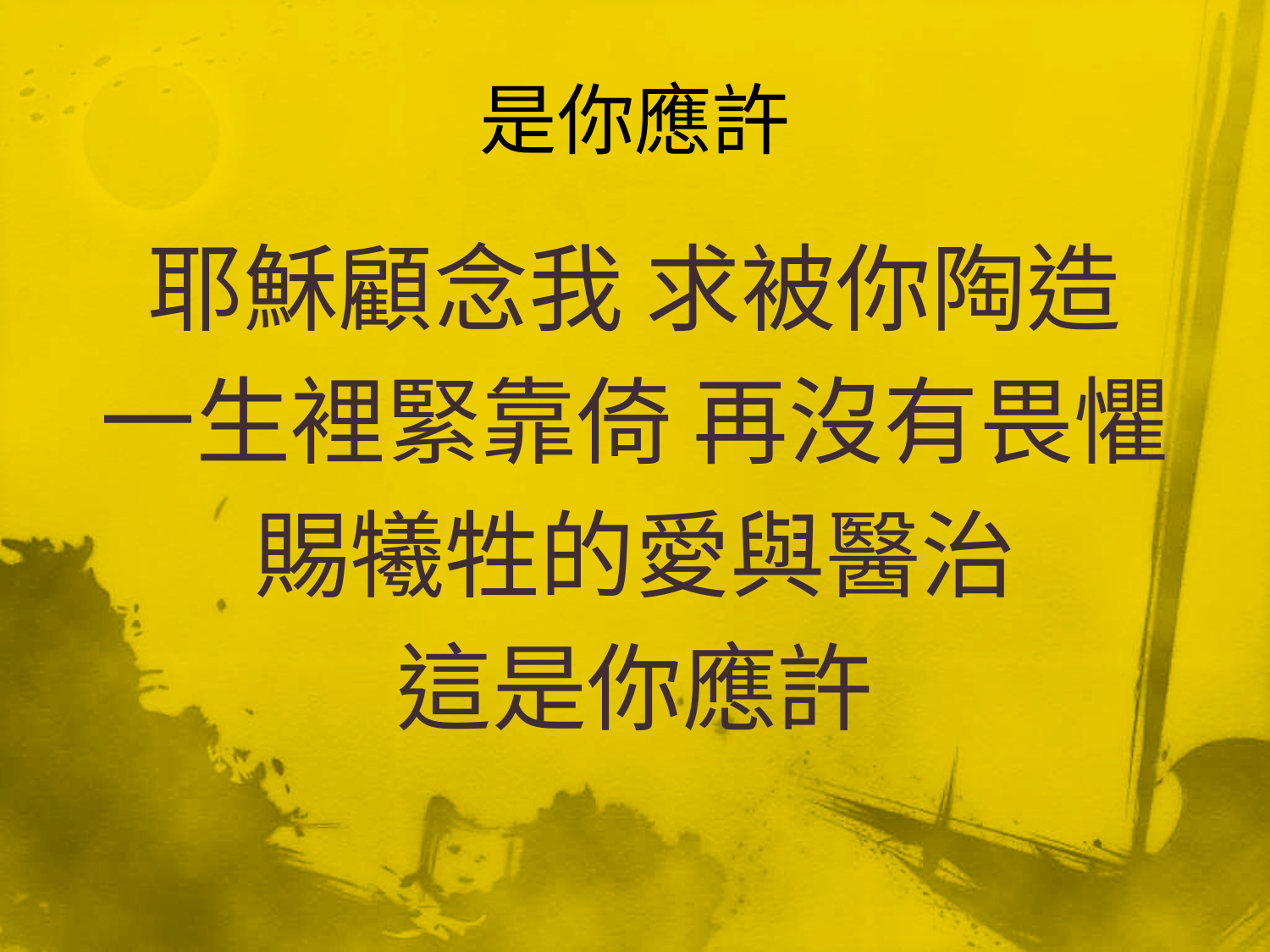

# 是你應許
耶穌顧念我 求被你陶造
一生裡緊靠倚 再沒有畏懼
賜犧牲的愛與醫治
這是你應許